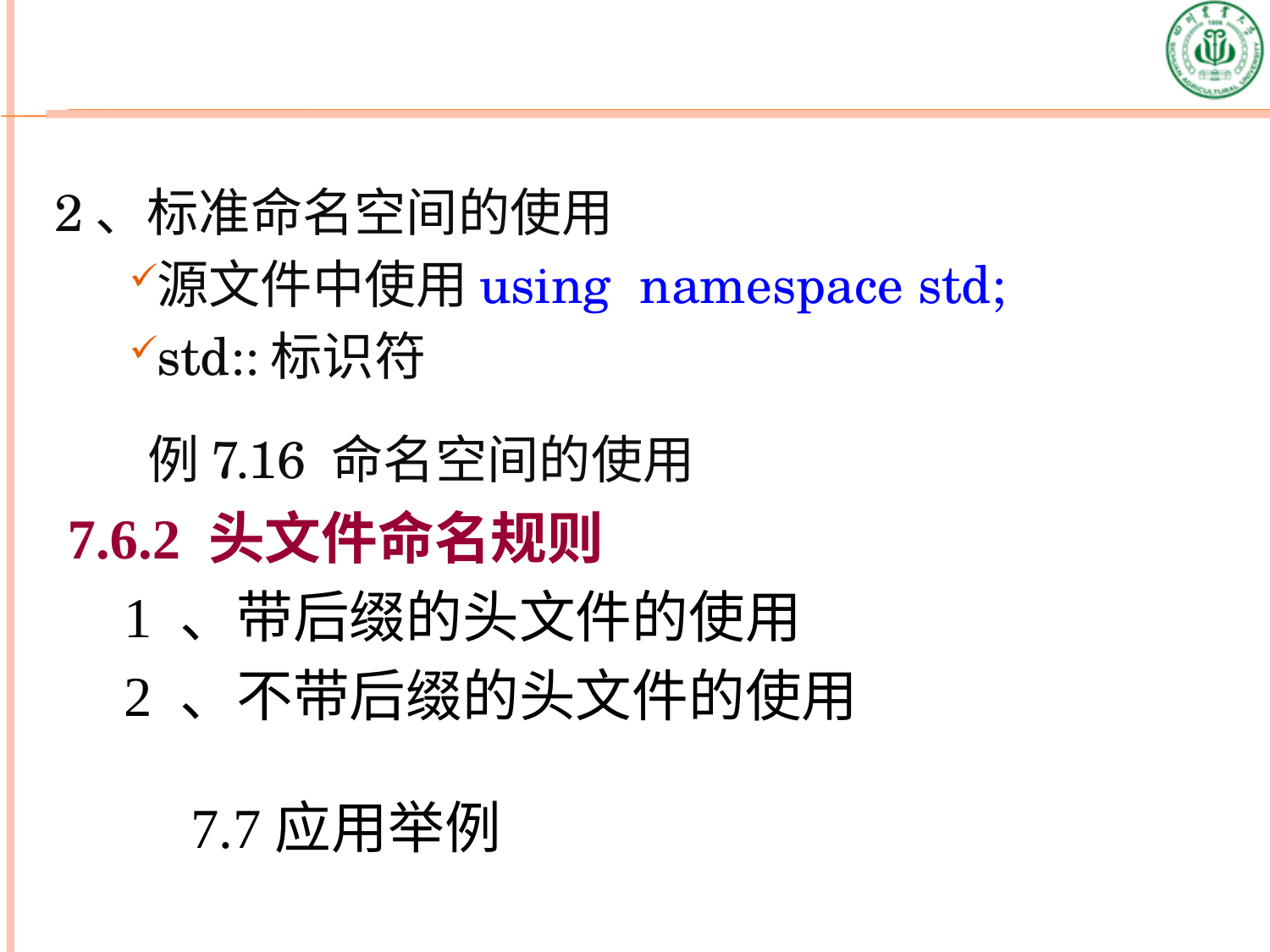

2、标准命名空间的使用
源文件中使用using  namespace std;
std::标识符
       例7.16 命名空间的使用
7.6.2 头文件命名规则
    1 、带后缀的头文件的使用
    2 、不带后缀的头文件的使用

        7.7应用举例